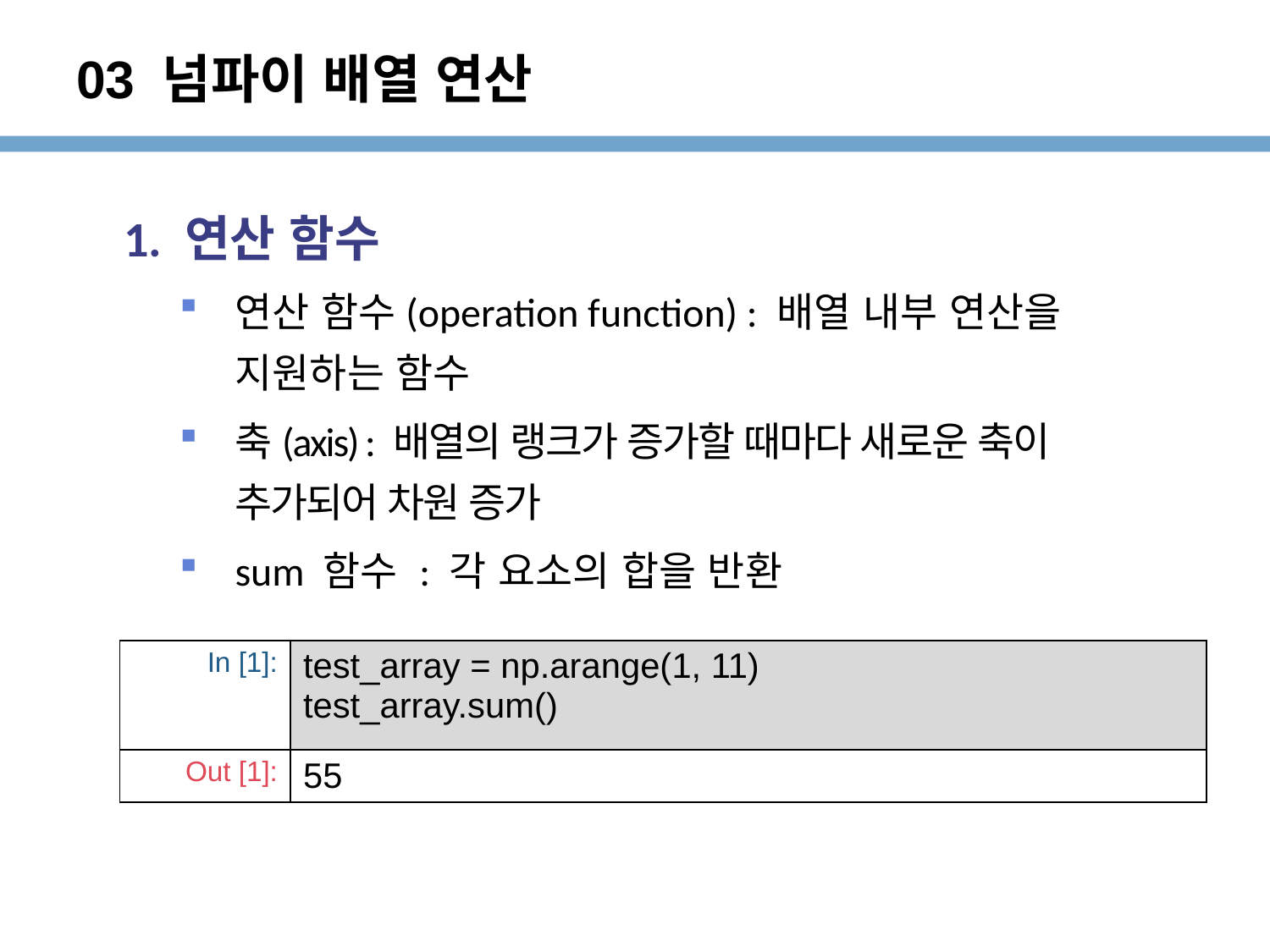

# 03 넘파이 배열 연산
1. 연산 함수
연산 함수(operation function) : 배열 내부 연산을 지원하는 함수
축(axis) : 배열의 랭크가 증가할 때마다 새로운 축이 추가되어 차원 증가
sum 함수 : 각 요소의 합을 반환

| In [1]: | test\_array = np.arange(1, 11) test\_array.sum() |
| --- | --- |
| Out [1]: | 55 |